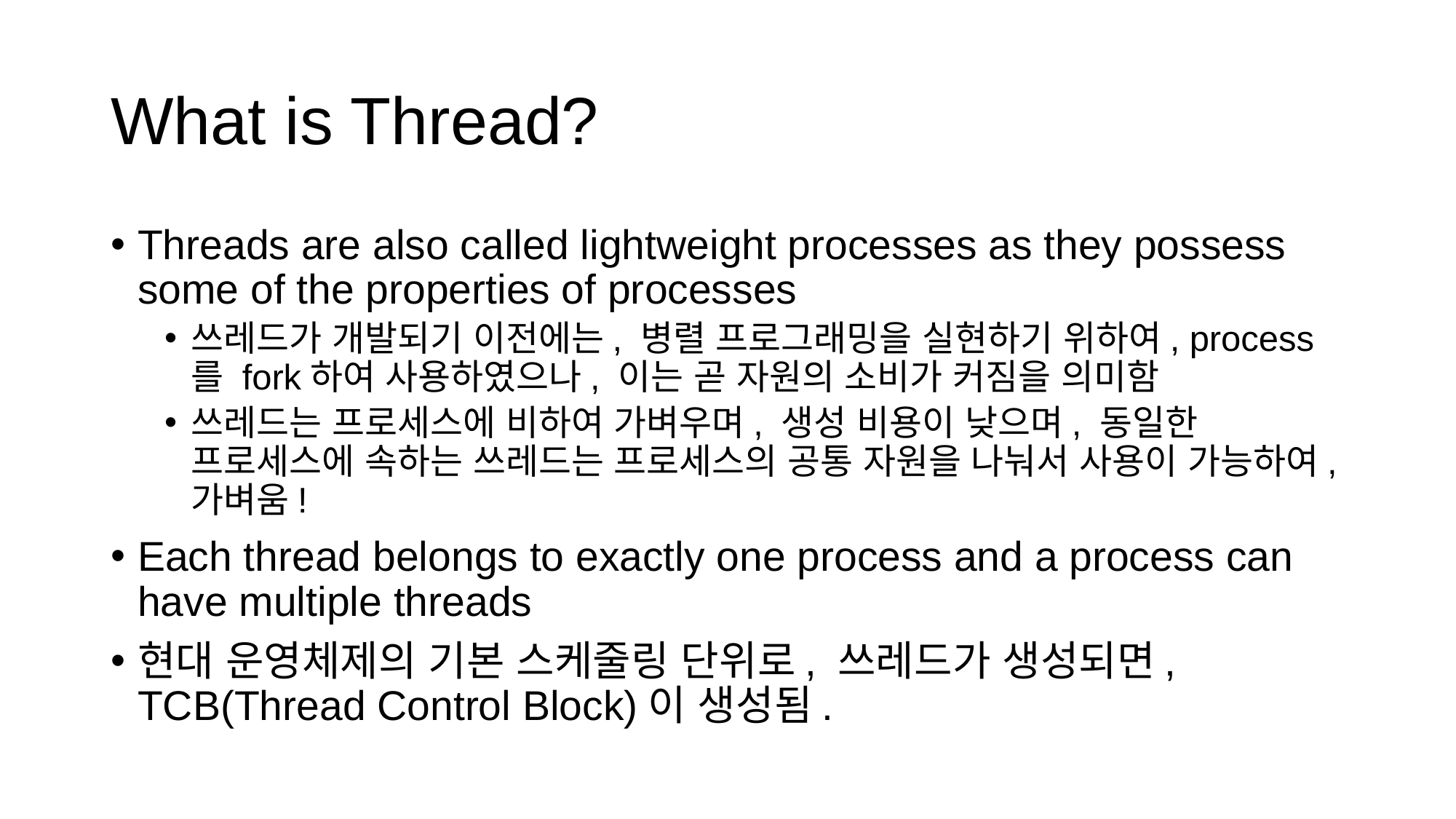

# What is Thread?
Threads are also called lightweight processes as they possess some of the properties of processes
쓰레드가 개발되기 이전에는, 병렬 프로그래밍을 실현하기 위하여, process를 fork하여 사용하였으나, 이는 곧 자원의 소비가 커짐을 의미함
쓰레드는 프로세스에 비하여 가벼우며, 생성 비용이 낮으며, 동일한 프로세스에 속하는 쓰레드는 프로세스의 공통 자원을 나눠서 사용이 가능하여, 가벼움!
Each thread belongs to exactly one process and a process can have multiple threads
현대 운영체제의 기본 스케줄링 단위로, 쓰레드가 생성되면, TCB(Thread Control Block)이 생성됨.